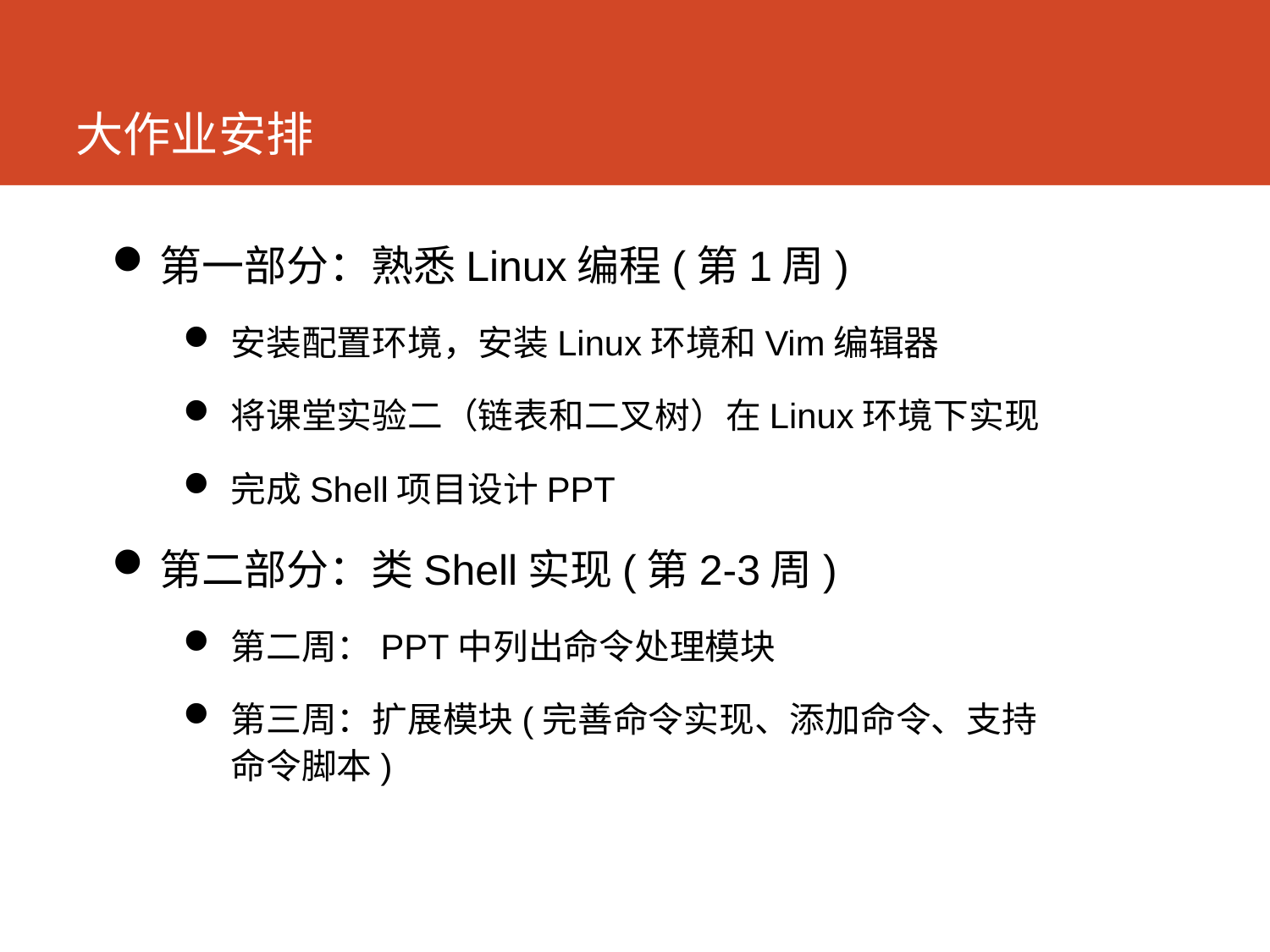

# 大作业安排
第一部分：熟悉Linux编程(第1周)
安装配置环境，安装Linux环境和Vim编辑器
将课堂实验二（链表和二叉树）在Linux环境下实现
完成Shell项目设计PPT
第二部分：类Shell实现(第2-3周)
第二周：PPT中列出命令处理模块
第三周：扩展模块(完善命令实现、添加命令、支持命令脚本)